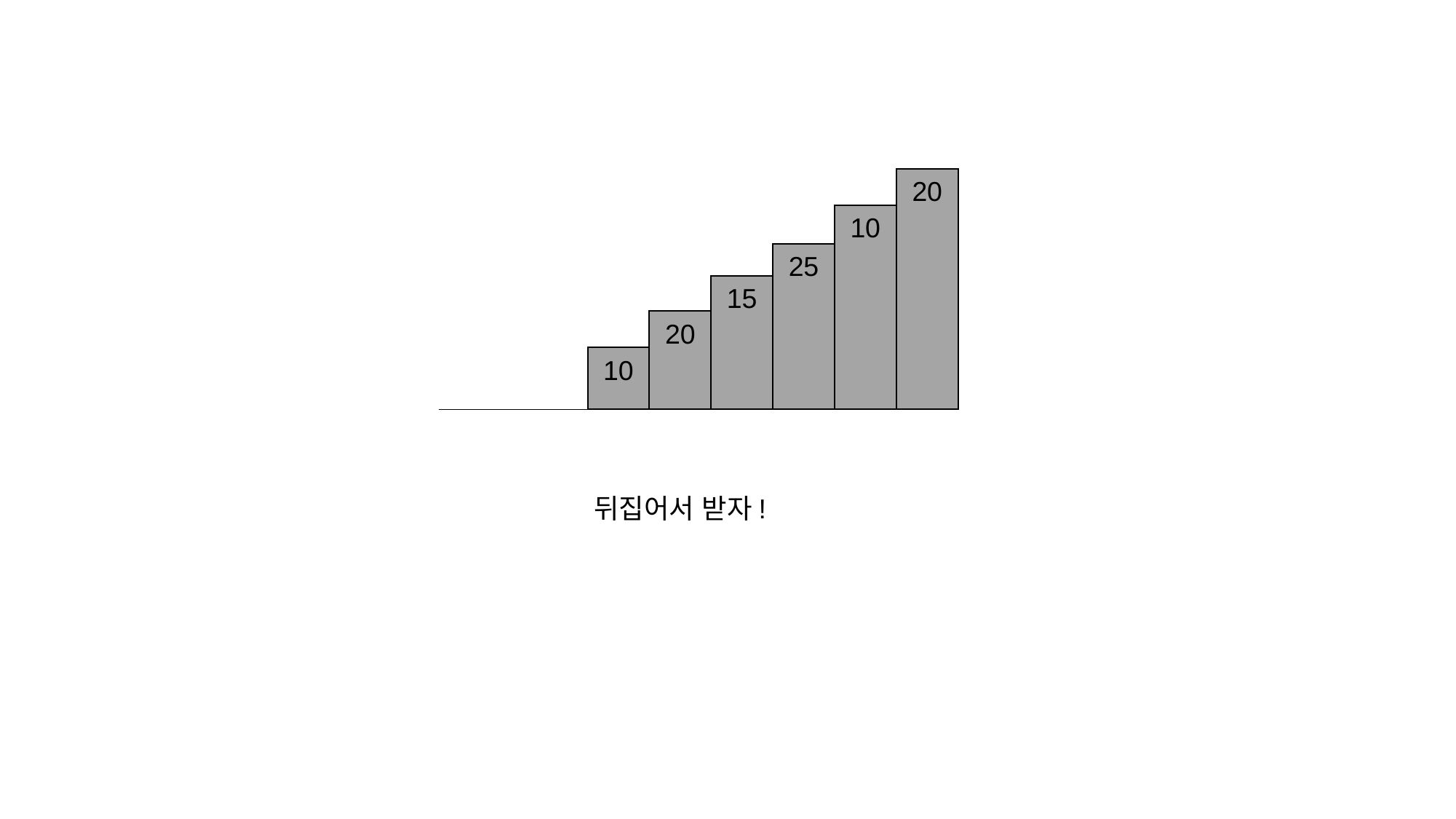

20
10
25
15
20
10
뒤집어서 받자!